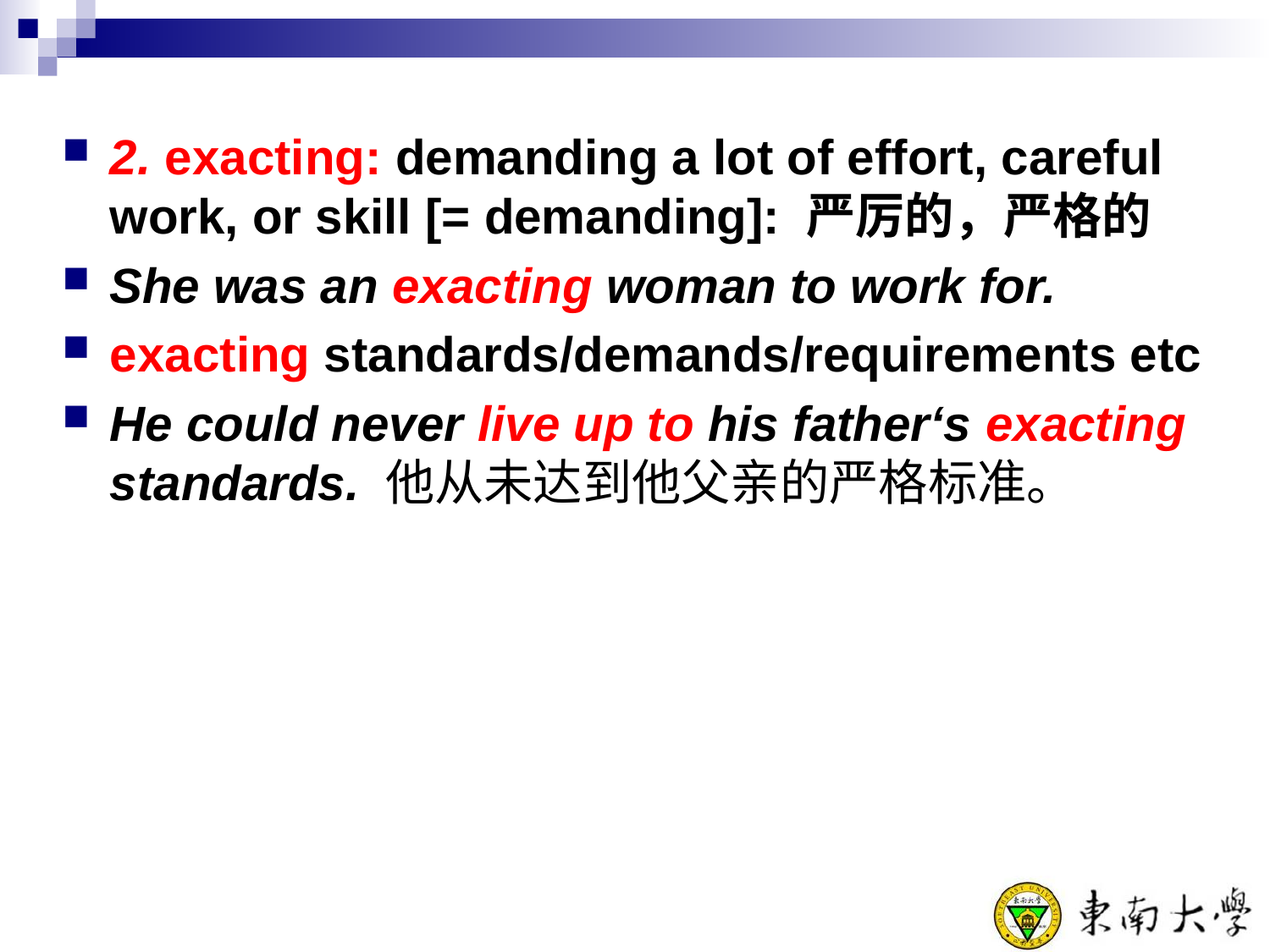

2. exacting: demanding a lot of effort, careful work, or skill [= demanding]: 严厉的，严格的
She was an exacting woman to work for.
exacting standards/demands/requirements etc
He could never live up to his father‘s exacting standards. 他从未达到他父亲的严格标准。